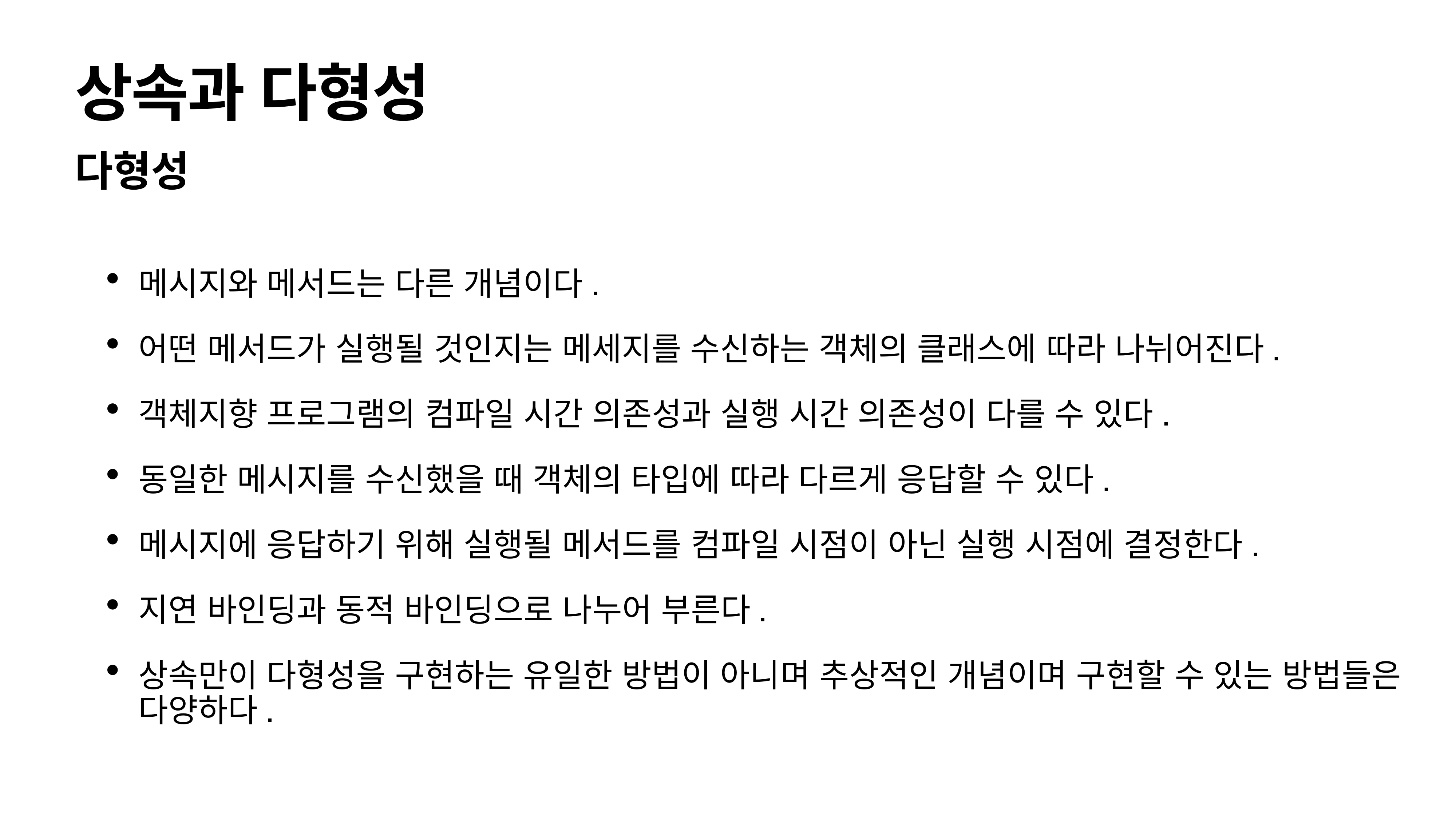

# 상속과 다형성
다형성
메시지와 메서드는 다른 개념이다.
어떤 메서드가 실행될 것인지는 메세지를 수신하는 객체의 클래스에 따라 나뉘어진다.
객체지향 프로그램의 컴파일 시간 의존성과 실행 시간 의존성이 다를 수 있다.
동일한 메시지를 수신했을 때 객체의 타입에 따라 다르게 응답할 수 있다.
메시지에 응답하기 위해 실행될 메서드를 컴파일 시점이 아닌 실행 시점에 결정한다.
지연 바인딩과 동적 바인딩으로 나누어 부른다.
상속만이 다형성을 구현하는 유일한 방법이 아니며 추상적인 개념이며 구현할 수 있는 방법들은 다양하다.